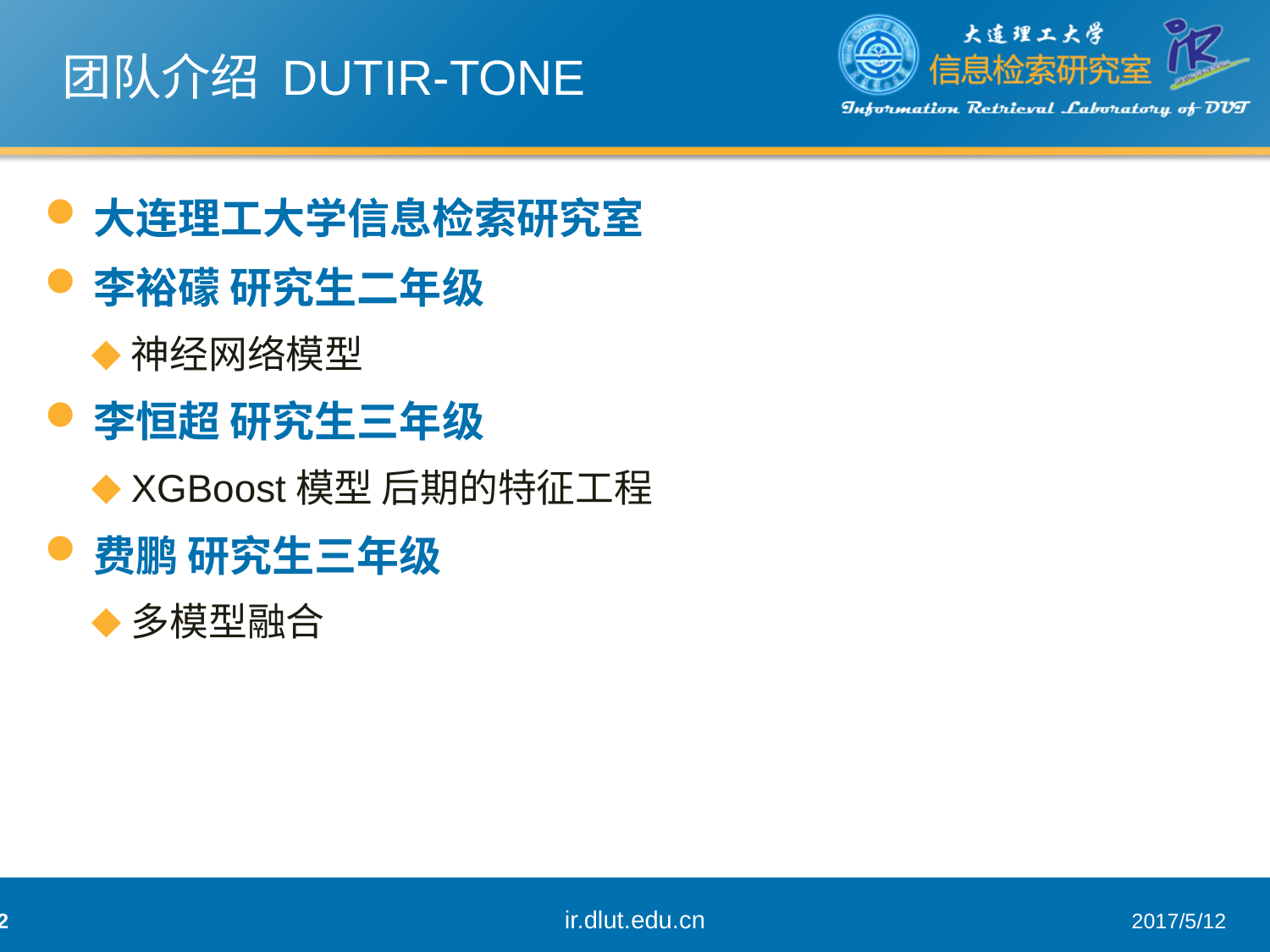

# 团队介绍 DUTIR-TONE
大连理工大学信息检索研究室
李裕礞 研究生二年级
神经网络模型
李恒超 研究生三年级
XGBoost模型 后期的特征工程
费鹏 研究生三年级
多模型融合